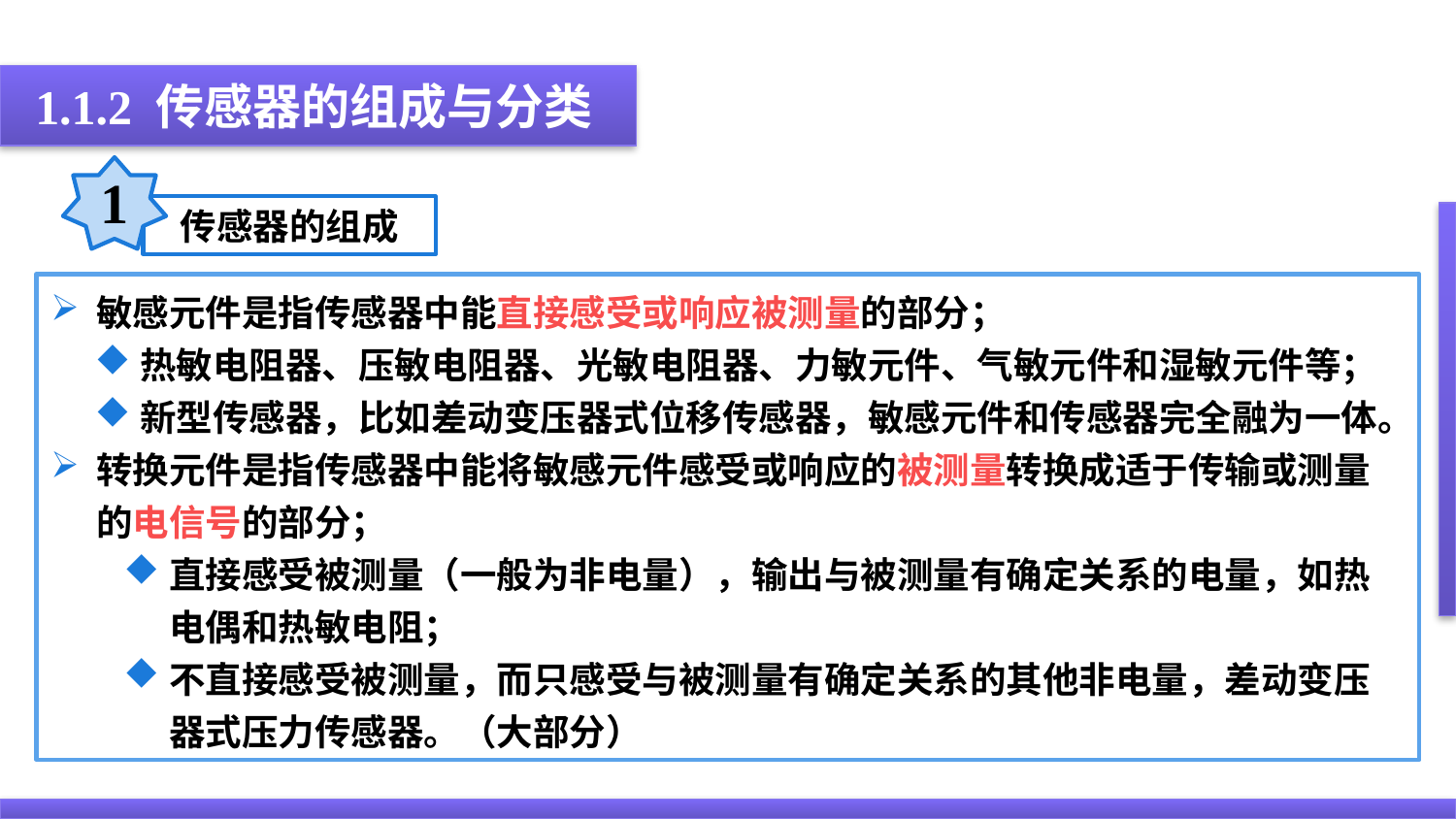

1.1.2 传感器的组成与分类
1
传感器的组成
敏感元件是指传感器中能直接感受或响应被测量的部分；
热敏电阻器、压敏电阻器、光敏电阻器、力敏元件、气敏元件和湿敏元件等；
新型传感器，比如差动变压器式位移传感器，敏感元件和传感器完全融为一体。
转换元件是指传感器中能将敏感元件感受或响应的被测量转换成适于传输或测量的电信号的部分；
直接感受被测量（一般为非电量），输出与被测量有确定关系的电量，如热电偶和热敏电阻；
不直接感受被测量，而只感受与被测量有确定关系的其他非电量，差动变压器式压力传感器。（大部分）